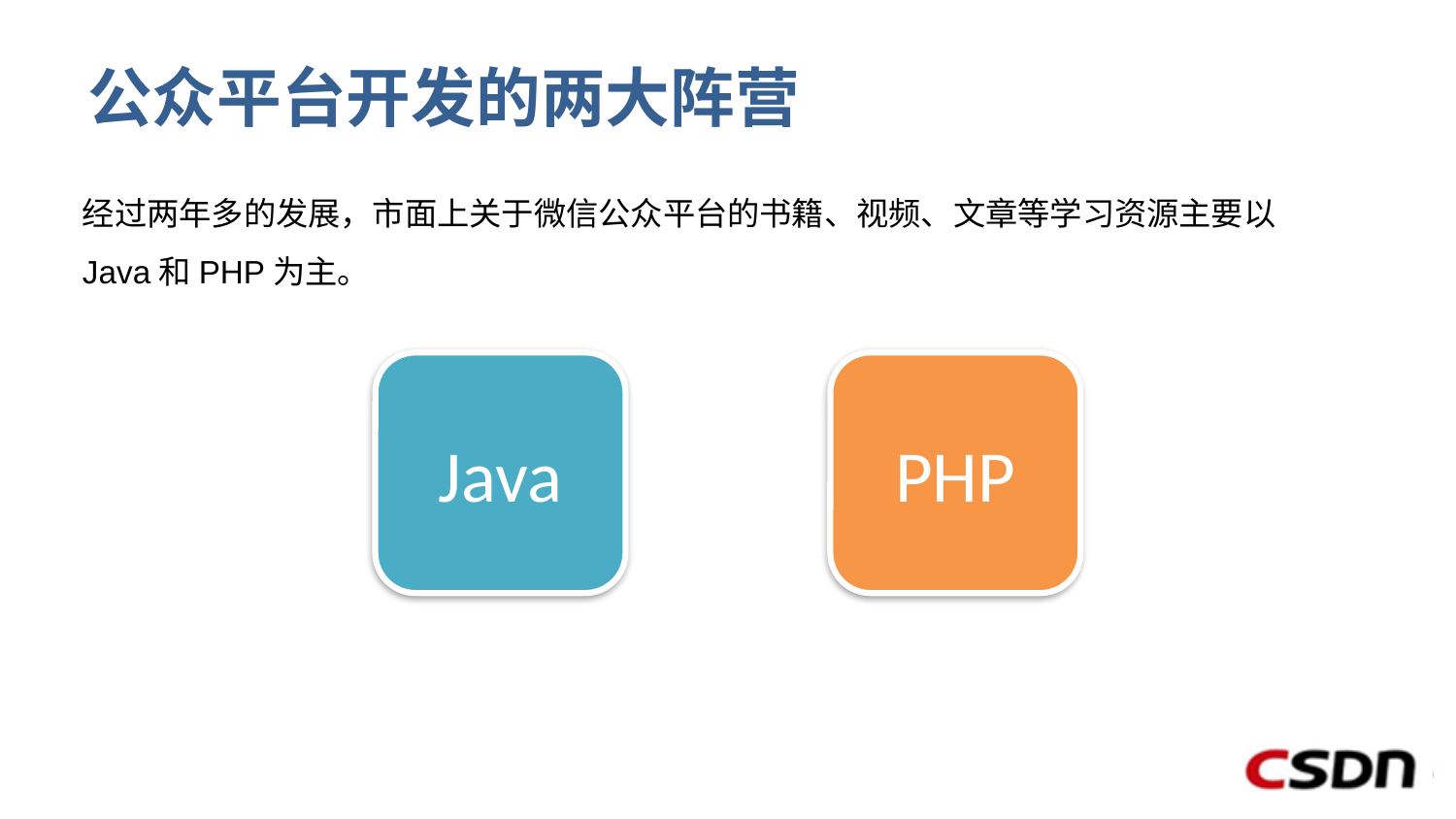

# 公众平台开发的两大阵营
经过两年多的发展，市面上关于微信公众平台的书籍、视频、文章等学习资源主要以Java和PHP为主。
Java
PHP